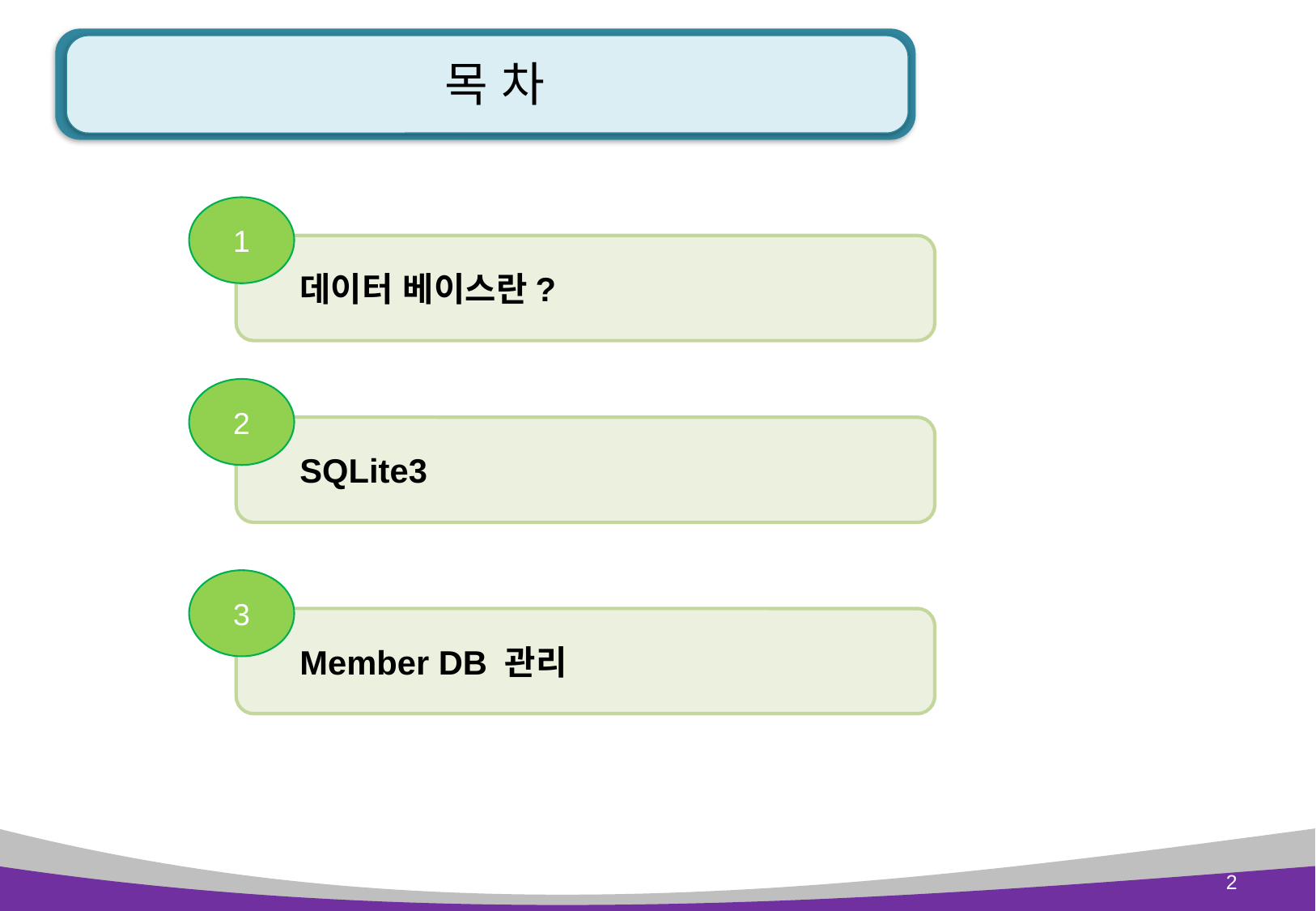

# 목 차
1
     데이터 베이스란?
2
     SQLite3
3
     Member DB 관리
2